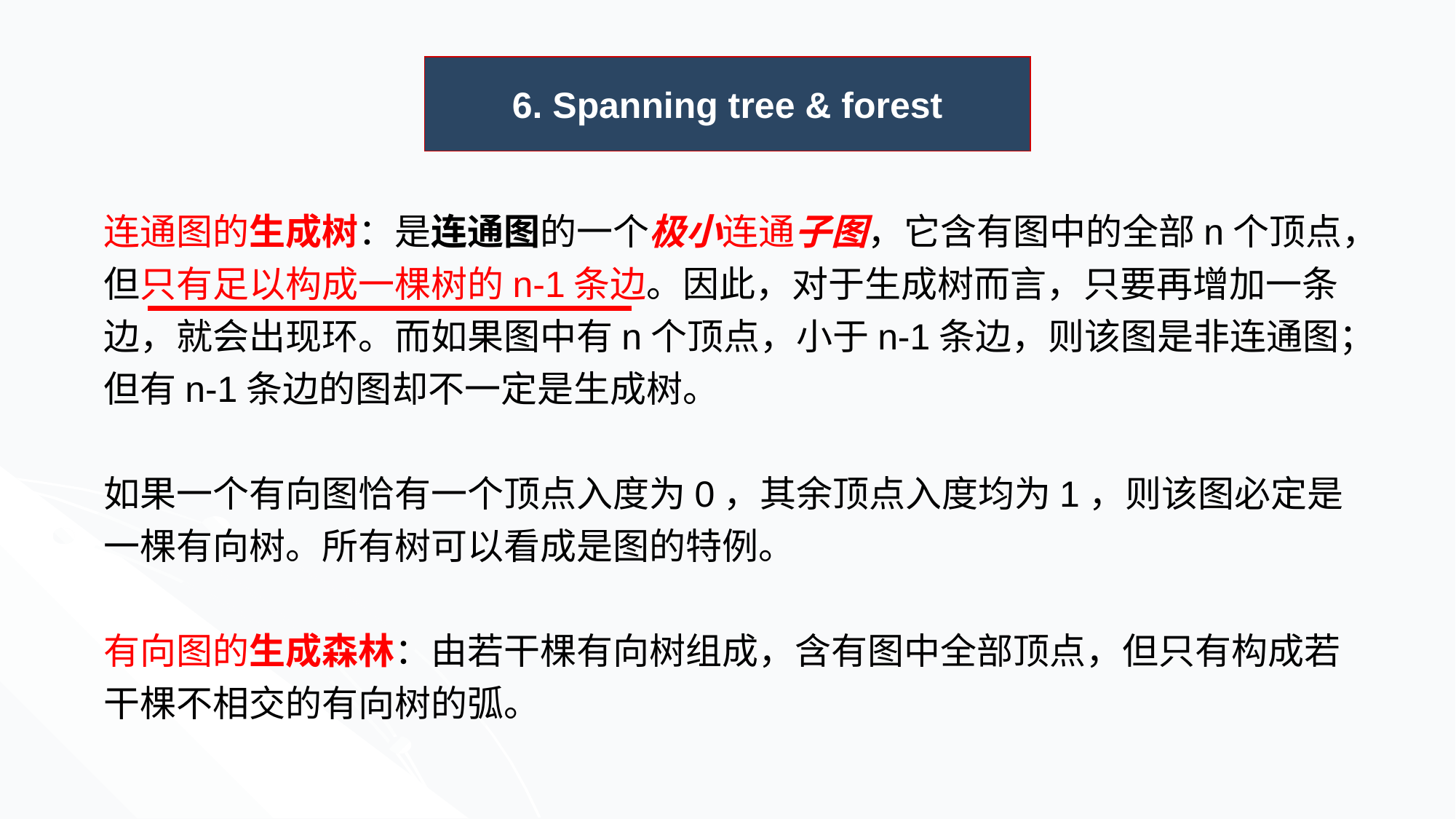

6. Spanning tree & forest
连通图的生成树：是连通图的一个极小连通子图，它含有图中的全部n个顶点，但只有足以构成一棵树的n-1条边。因此，对于生成树而言，只要再增加一条边，就会出现环。而如果图中有n个顶点，小于n-1条边，则该图是非连通图；但有n-1条边的图却不一定是生成树。

如果一个有向图恰有一个顶点入度为0，其余顶点入度均为1，则该图必定是一棵有向树。所有树可以看成是图的特例。

有向图的生成森林：由若干棵有向树组成，含有图中全部顶点，但只有构成若干棵不相交的有向树的弧。